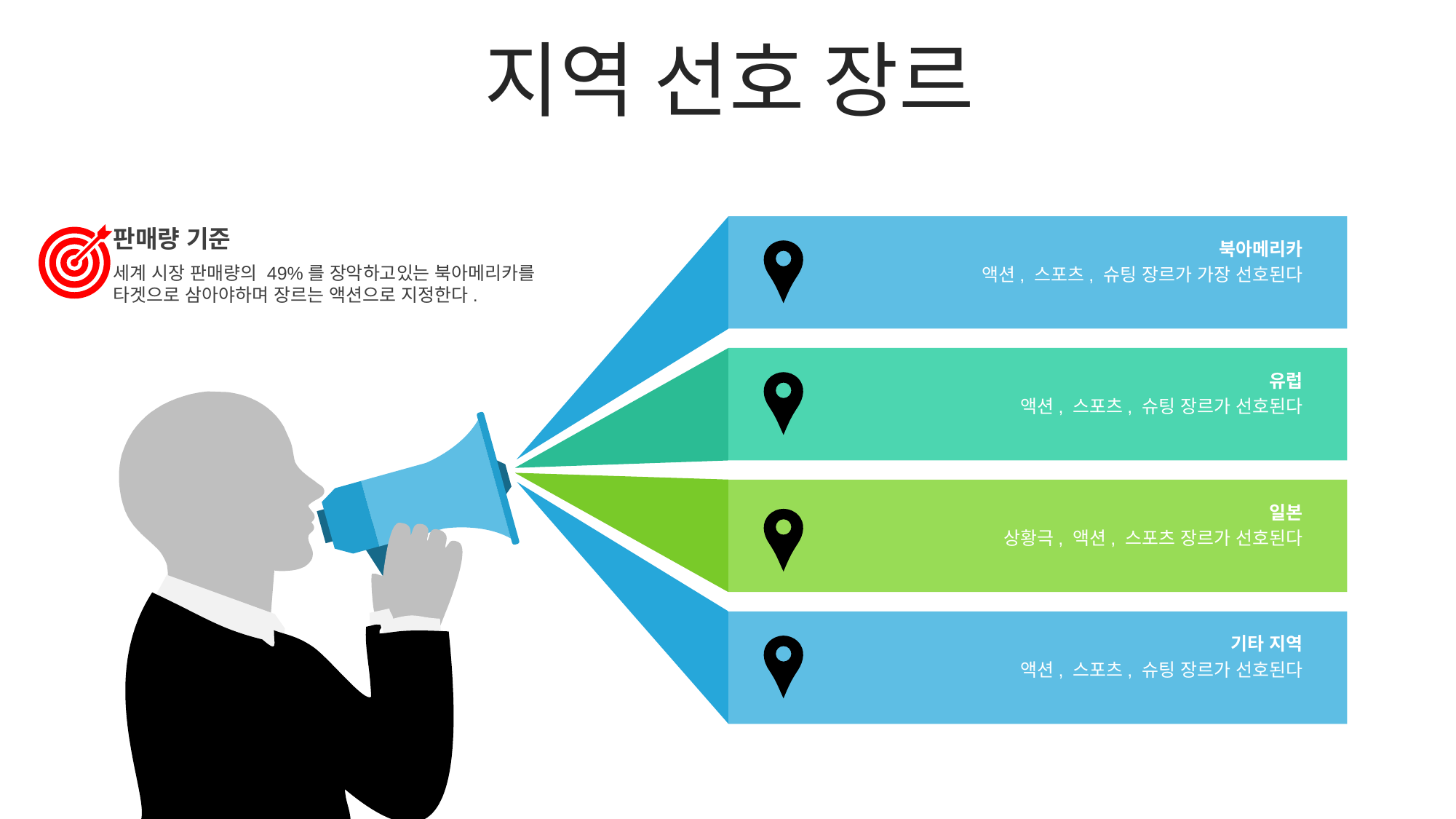

지역 선호 장르

판매량 기준
세계 시장 판매량의 49%를 장악하고있는 북아메리카를 타겟으로 삼아야하며 장르는 액션으로 지정한다.

북아메리카
액션, 스포츠, 슈팅 장르가 가장 선호된다

유럽
액션, 스포츠, 슈팅 장르가 선호된다

일본
상황극, 액션, 스포츠 장르가 선호된다

기타 지역
액션, 스포츠, 슈팅 장르가 선호된다